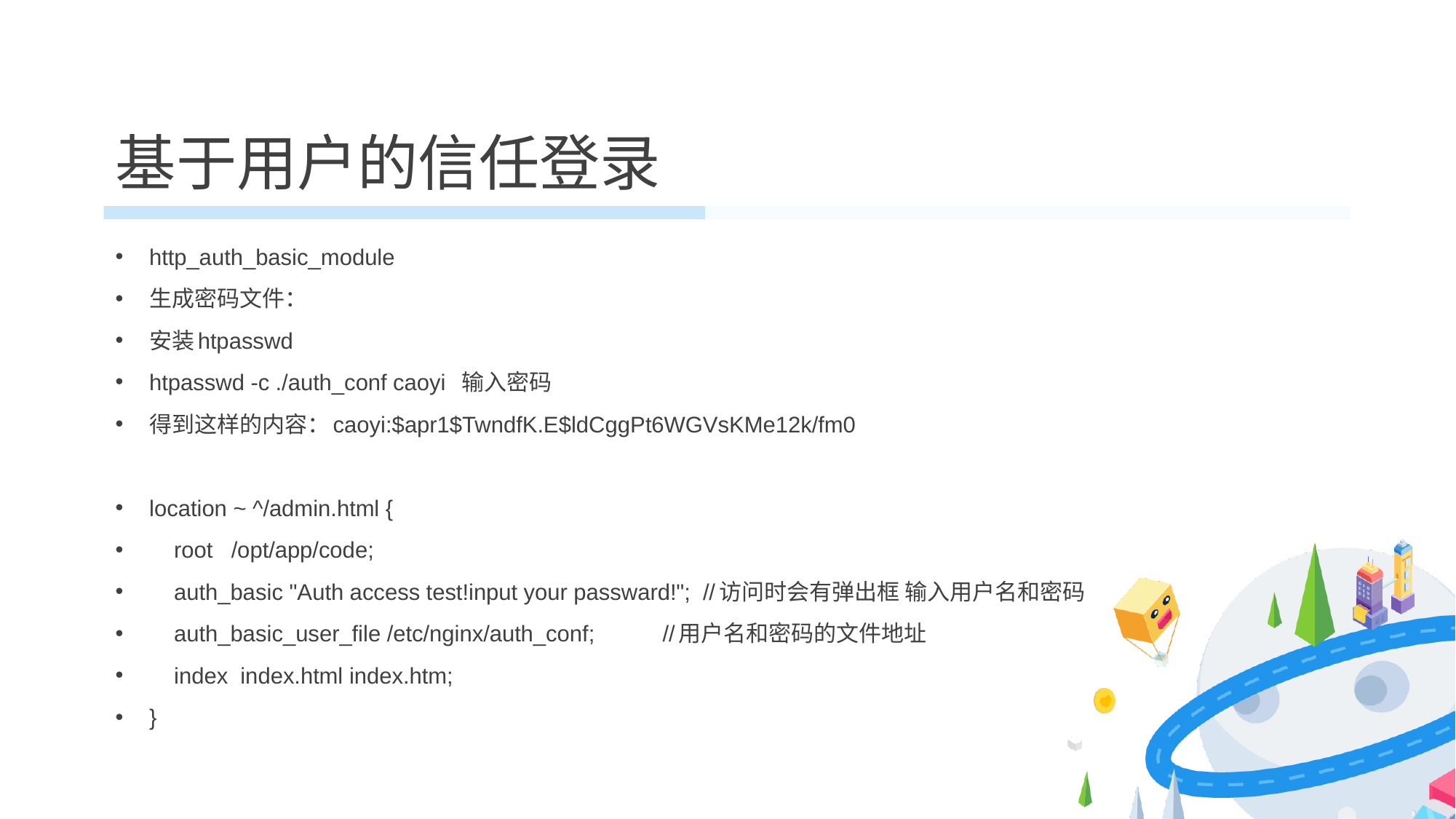

# 基于用户的信任登录
http_auth_basic_module
生成密码文件：
安装htpasswd
htpasswd -c ./auth_conf caoyi  输入密码
得到这样的内容：caoyi:$apr1$TwndfK.E$ldCggPt6WGVsKMe12k/fm0

location ~ ^/admin.html {
    root   /opt/app/code;
    auth_basic "Auth access test!input your passward!";  //访问时会有弹出框 输入用户名和密码
    auth_basic_user_file /etc/nginx/auth_conf;           //用户名和密码的文件地址
    index  index.html index.htm;
}